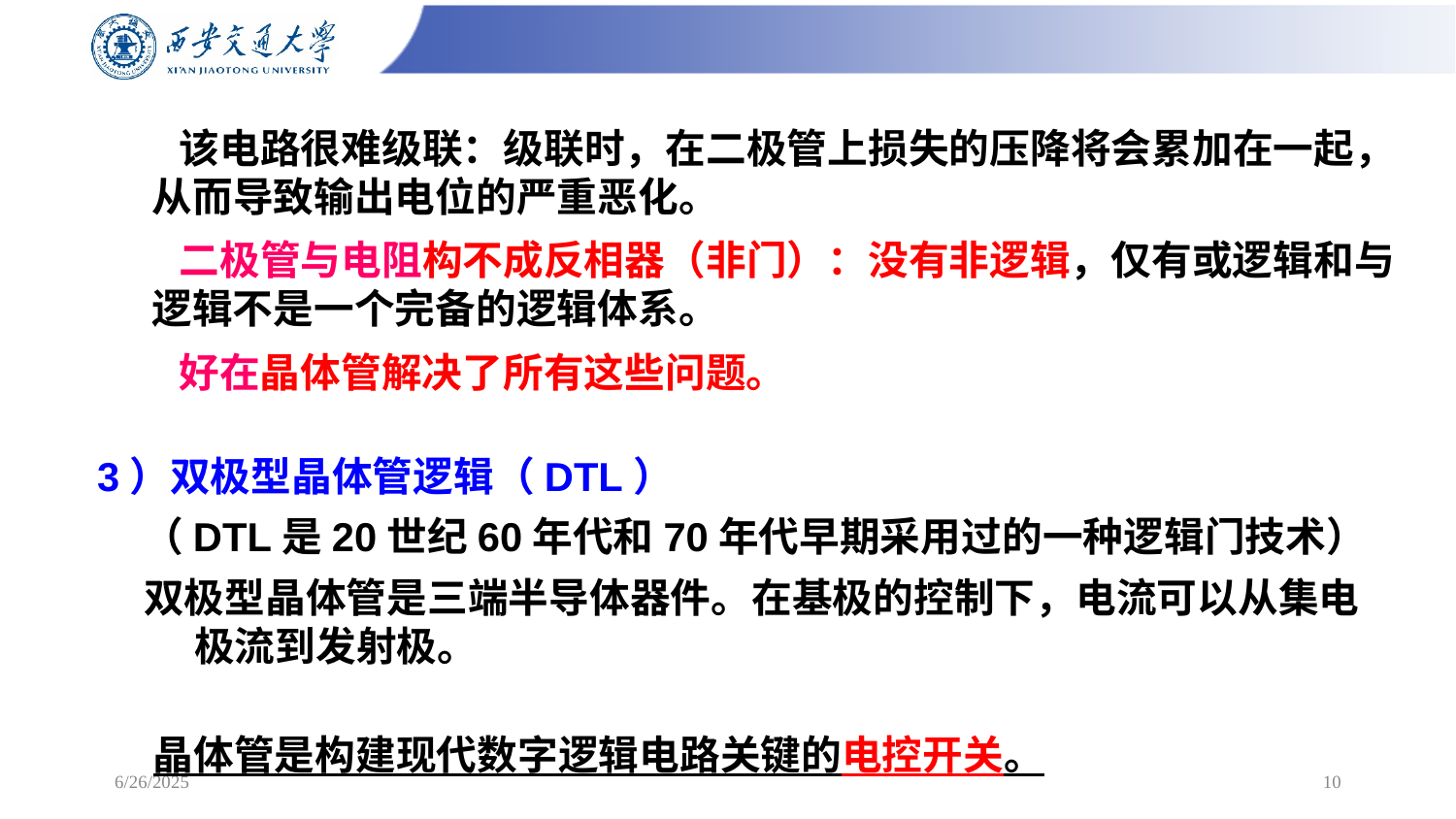

该电路很难级联：级联时，在二极管上损失的压降将会累加在一起，从而导致输出电位的严重恶化。
     二极管与电阻构不成反相器（非门）：没有非逻辑，仅有或逻辑和与逻辑不是一个完备的逻辑体系。
     好在晶体管解决了所有这些问题。

3）双极型晶体管逻辑（DTL）
    （DTL是20世纪60年代和70年代早期采用过的一种逻辑门技术）
    双极型晶体管是三端半导体器件。在基极的控制下，电流可以从集电极流到发射极。

     晶体管是构建现代数字逻辑电路关键的电控开关。
6/26/2025
10